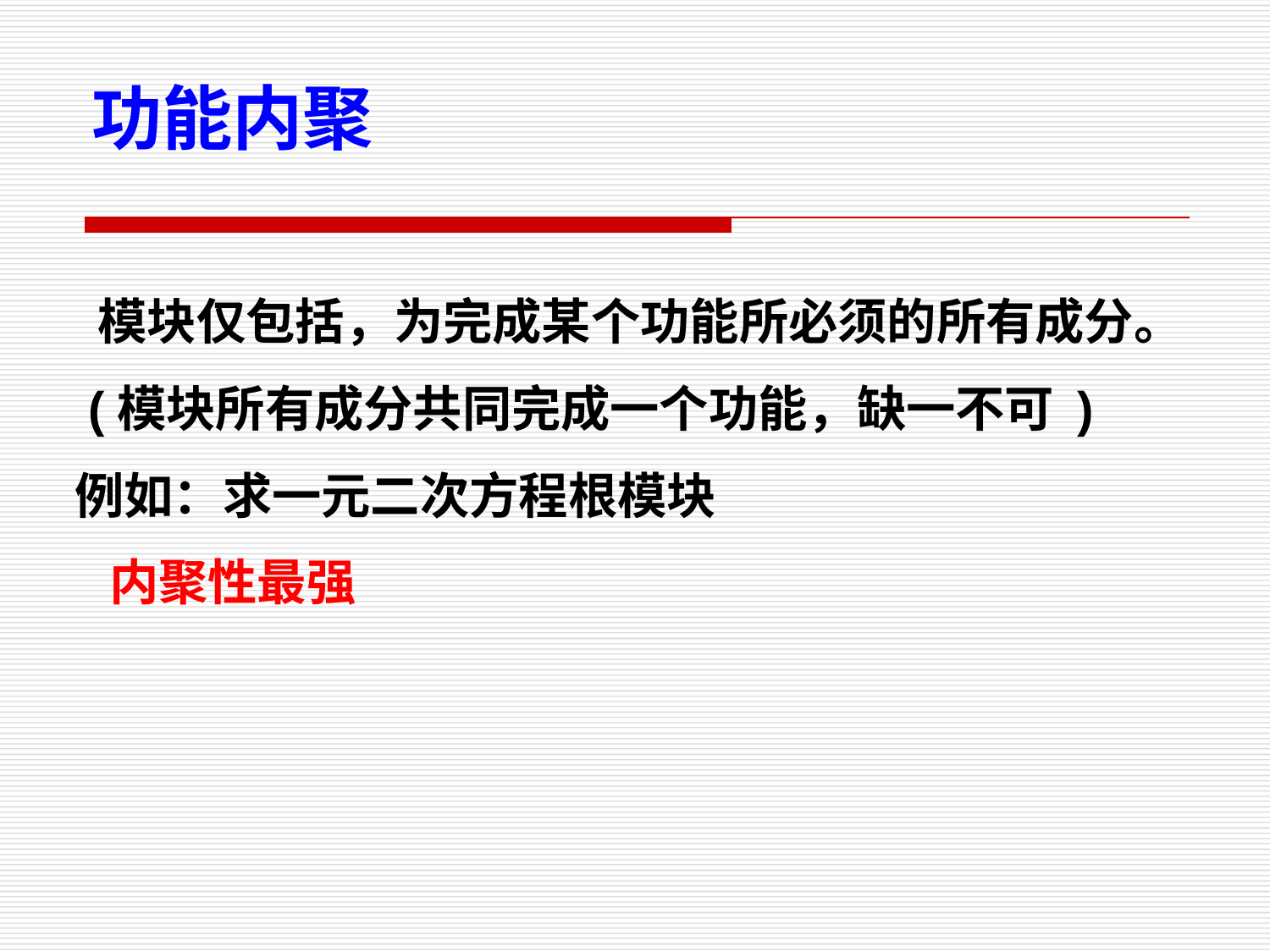

功能内聚
 模块仅包括，为完成某个功能所必须的所有成分。
 (模块所有成分共同完成一个功能，缺一不可 )
例如：求一元二次方程根模块
  内聚性最强